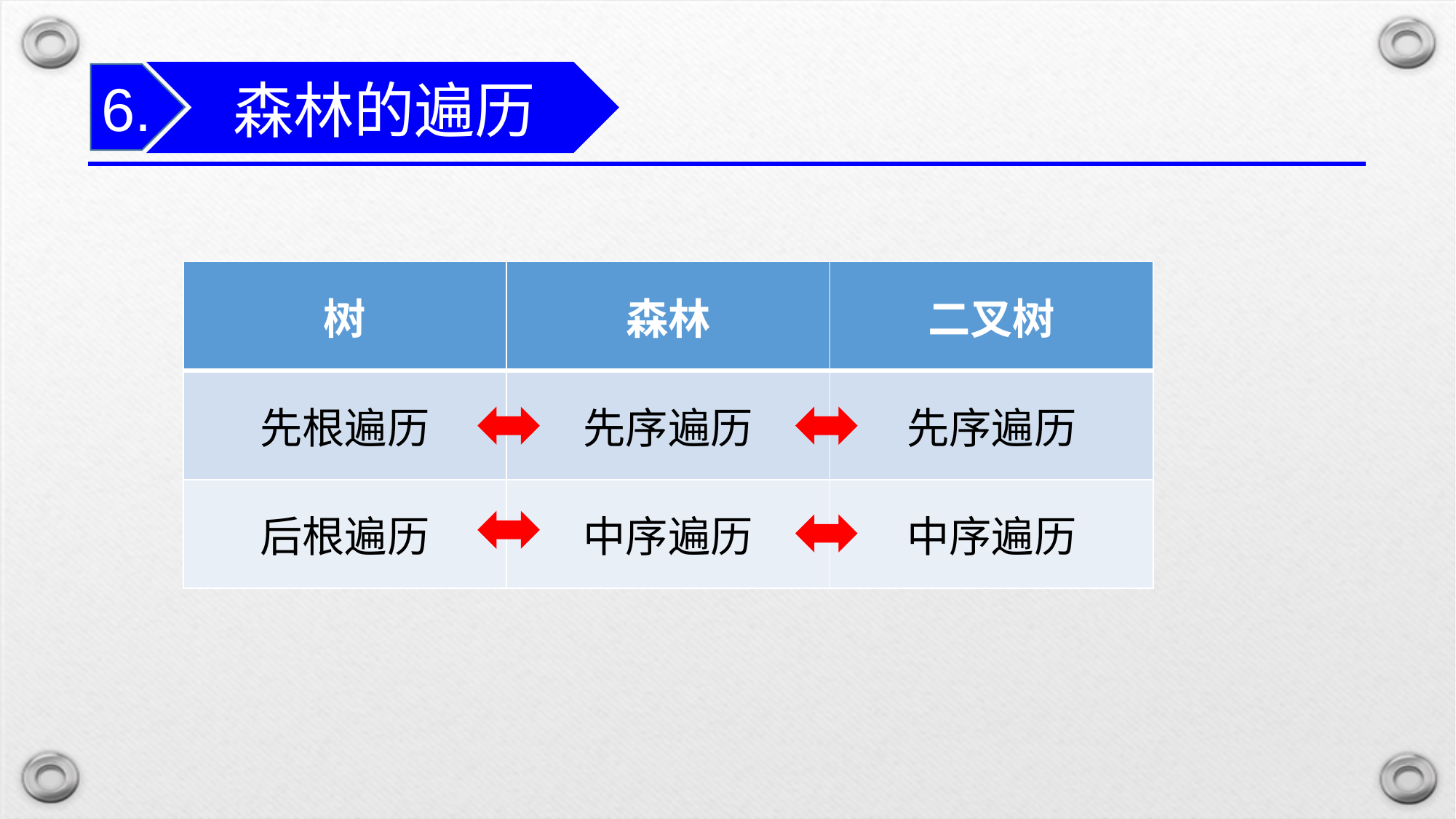

森林的遍历

6.
| 树 | 森林 | 二叉树 |
| --- | --- | --- |
| 先根遍历 | 先序遍历 | 先序遍历 |
| 后根遍历 | 中序遍历 | 中序遍历 |